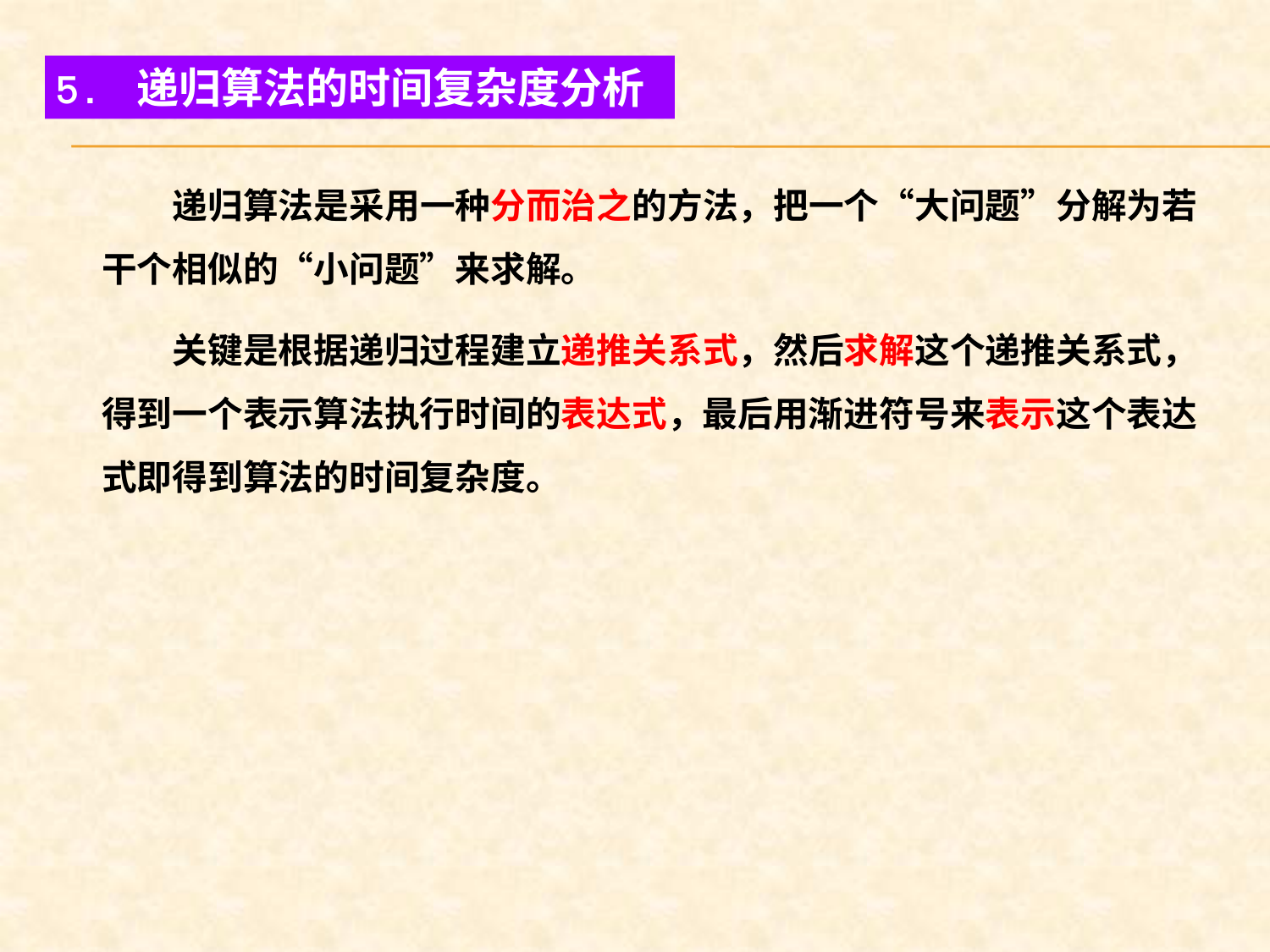

5. 递归算法的时间复杂度分析
　　递归算法是采用一种分而治之的方法，把一个“大问题”分解为若干个相似的“小问题”来求解。
　　关键是根据递归过程建立递推关系式，然后求解这个递推关系式，得到一个表示算法执行时间的表达式，最后用渐进符号来表示这个表达式即得到算法的时间复杂度。